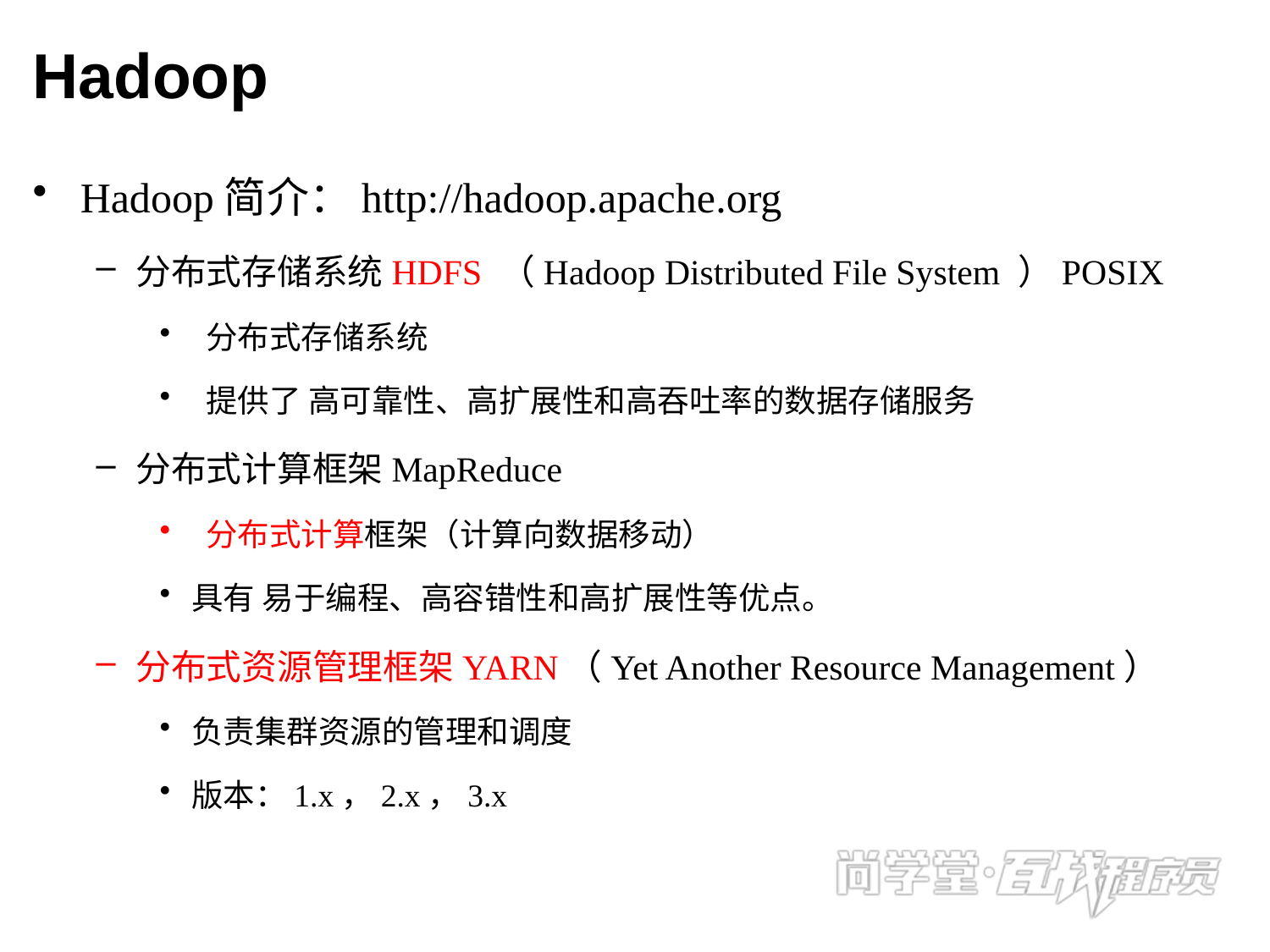

# Hadoop
Hadoop简介：http://hadoop.apache.org
分布式存储系统HDFS （Hadoop Distributed File System ）POSIX
 分布式存储系统
 提供了 高可靠性、高扩展性和高吞吐率的数据存储服务
分布式计算框架MapReduce
 分布式计算框架（计算向数据移动）
具有 易于编程、高容错性和高扩展性等优点。
分布式资源管理框架YARN（Yet Another Resource Management）
负责集群资源的管理和调度
版本：1.x，2.x，3.x